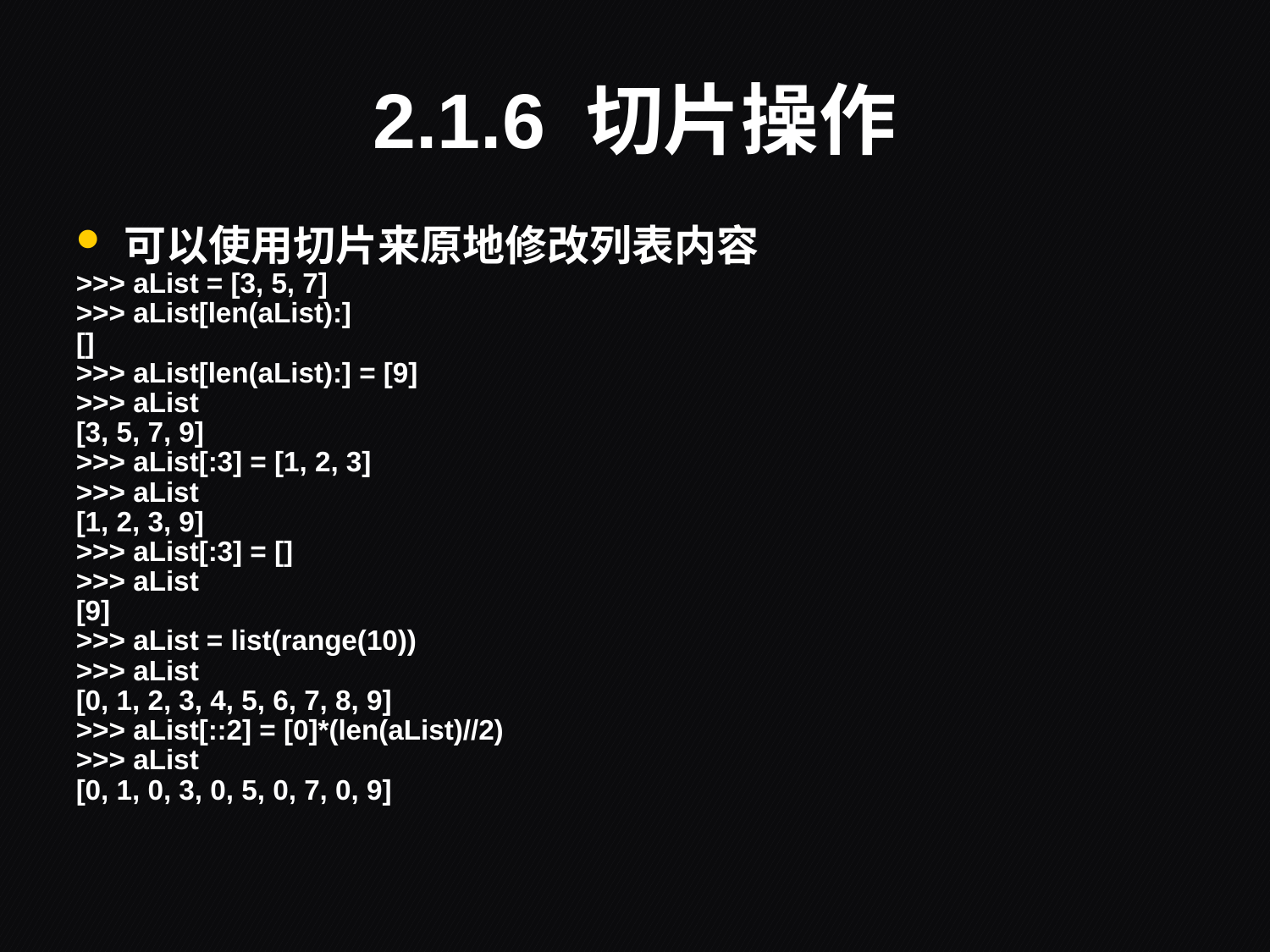

# 2.1.6 切片操作
可以使用切片来原地修改列表内容
>>> aList = [3, 5, 7]
>>> aList[len(aList):]
[]
>>> aList[len(aList):] = [9]
>>> aList
[3, 5, 7, 9]
>>> aList[:3] = [1, 2, 3]
>>> aList
[1, 2, 3, 9]
>>> aList[:3] = []
>>> aList
[9]
>>> aList = list(range(10))
>>> aList
[0, 1, 2, 3, 4, 5, 6, 7, 8, 9]
>>> aList[::2] = [0]*(len(aList)//2)
>>> aList
[0, 1, 0, 3, 0, 5, 0, 7, 0, 9]